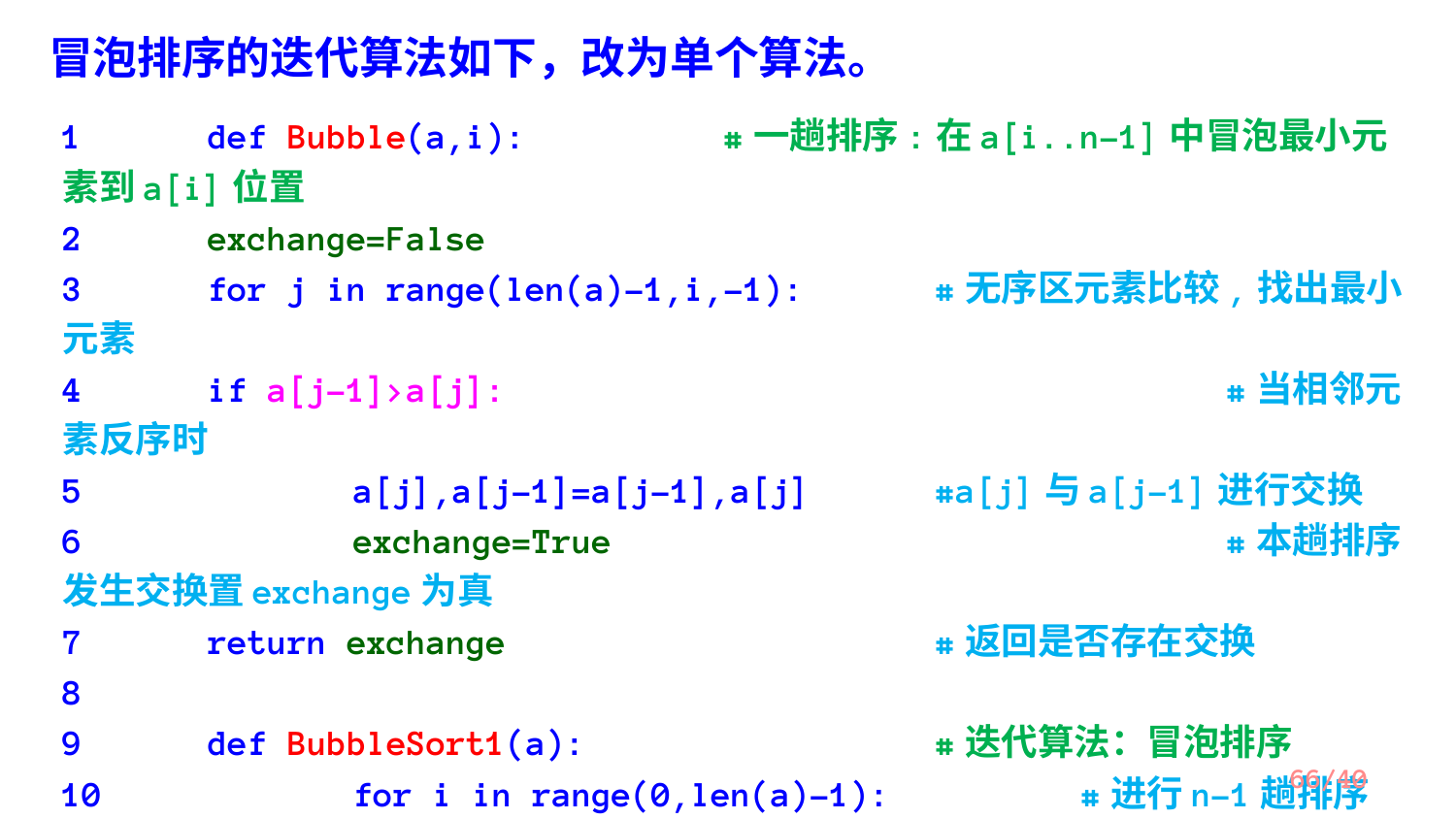

冒泡排序的迭代算法如下，改为单个算法。
1	def Bubble(a,i):	    #一趟排序:在a[i..n-1]中冒泡最小元素到a[i]位置
2   	exchange=False
3   	for j in range(len(a)-1,i,-1): 	#无序区元素比较,找出最小元素
4     	if a[j-1]>a[j]:					#当相邻元素反序时
5     		a[j],a[j-1]=a[j-1],a[j]	#a[j]与a[j-1]进行交换
6       	exchange=True			     		#本趟排序发生交换置exchange为真
7   	return exchange                	#返回是否存在交换
8
9	def BubbleSort1(a):	              	#迭代算法：冒泡排序
10		for i in range(0,len(a)-1): 		#进行n-1趟排序
11			if not Bubble(a,i):return  	#本趟未发生交换时结束算法
66/40